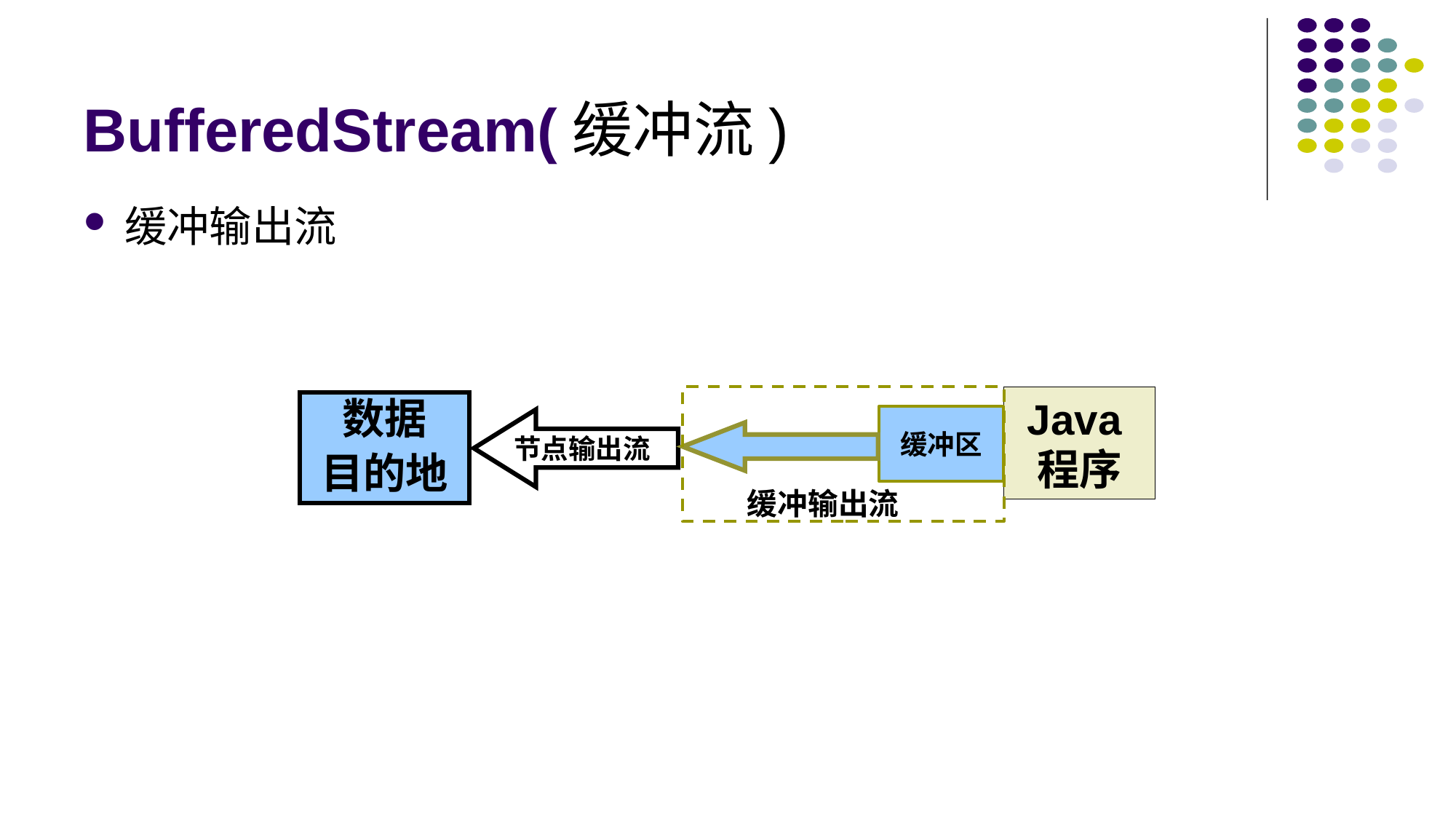

# BufferedStream(缓冲流)
缓冲输出流

Java程序
数据
目的地
缓冲区

节点输出流
缓冲输出流
75